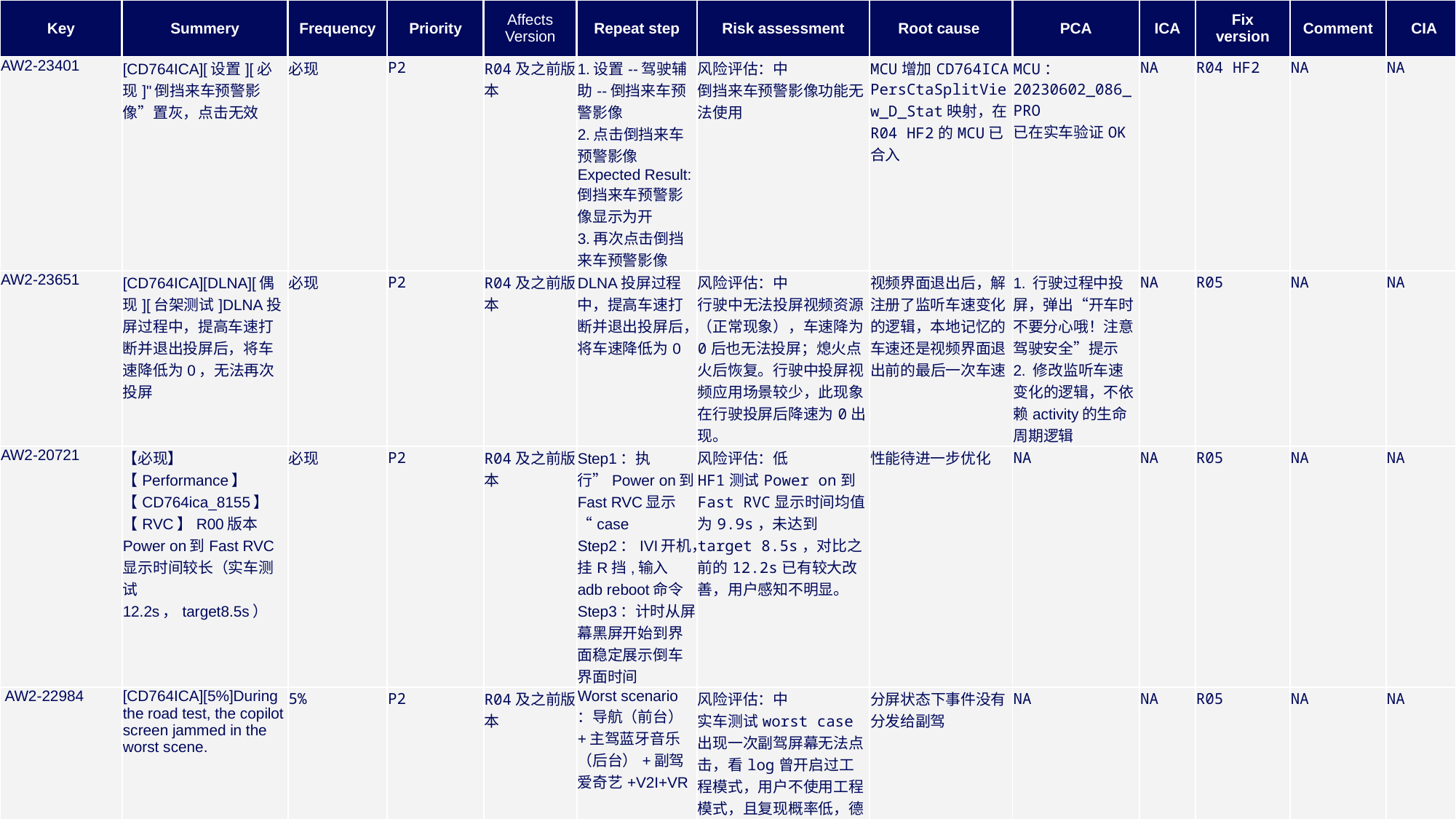

| Key | Summery | Frequency | Priority | Affects Version | Repeat step | Risk assessment | Root cause | PCA | ICA | Fix version | Comment | CIA |
| --- | --- | --- | --- | --- | --- | --- | --- | --- | --- | --- | --- | --- |
| AW2-23401 | [CD764ICA][设置][必现]"倒挡来车预警影像”置灰，点击无效 | 必现 | P2 | R04及之前版本 | 1.设置--驾驶辅助--倒挡来车预警影像 2.点击倒挡来车预警影像 Expected Result: 倒挡来车预警影像显示为开 3.再次点击倒挡来车预警影像 | 风险评估：中 倒挡来车预警影像功能无法使用 | MCU增加CD764ICA PersCtaSplitView\_D\_Stat映射，在R04 HF2的MCU已合入 | MCU：20230602\_086\_PRO 已在实车验证OK | NA | R04 HF2 | NA | NA |
| AW2-23651 | [CD764ICA][DLNA][偶现][台架测试]DLNA投屏过程中，提高车速打断并退出投屏后，将车速降低为0，无法再次投屏 | 必现 | P2 | R04及之前版本 | DLNA投屏过程中，提高车速打断并退出投屏后，将车速降低为0 | 风险评估：中 行驶中无法投屏视频资源（正常现象），车速降为0后也无法投屏；熄火点火后恢复。行驶中投屏视频应用场景较少，此现象在行驶投屏后降速为0出现。 | 视频界面退出后，解注册了监听车速变化的逻辑，本地记忆的车速还是视频界面退出前的最后一次车速 | 1. 行驶过程中投屏，弹出“开车时不要分心哦！注意驾驶安全”提示 2. 修改监听车速变化的逻辑，不依赖activity的生命周期逻辑 | NA | R05 | NA | NA |
| AW2-20721 | 【必现】【Performance】【CD764ica\_8155】【RVC】R00版本Power on到Fast RVC显示时间较长（实车测试12.2s，target8.5s） | 必现 | P2 | R04及之前版本 | Step1：执行”Power on到Fast RVC显示“case Step2：IVI开机，挂R挡,输入adb reboot命令 Step3：计时从屏幕黑屏开始到界面稳定展示倒车界面时间 | 风险评估：低 HF1测试Power on到Fast RVC显示时间均值为9.9s，未达到target 8.5s，对比之前的12.2s已有较大改善，用户感知不明显。 | 性能待进一步优化 | NA | NA | R05 | NA | NA |
| AW2-22984 | [CD764ICA][5%]During the road test, the copilot screen jammed in the worst scene. | 5% | P2 | R04及之前版本 | Worst scenario ：导航（前台）+主驾蓝牙音乐（后台）+副驾爱奇艺+V2I+VR | 风险评估：中 实车测试worst case出现一次副驾屏幕无法点击，看log曾开启过工程模式，用户不使用工程模式，且复现概率低，德赛未能复现。 | 分屏状态下事件没有分发给副驾 | NA | NA | R05 | NA | NA |
CD764ICA R04 HF1 GNG Review
# Desay Open Issue Risk Assessment
13
13